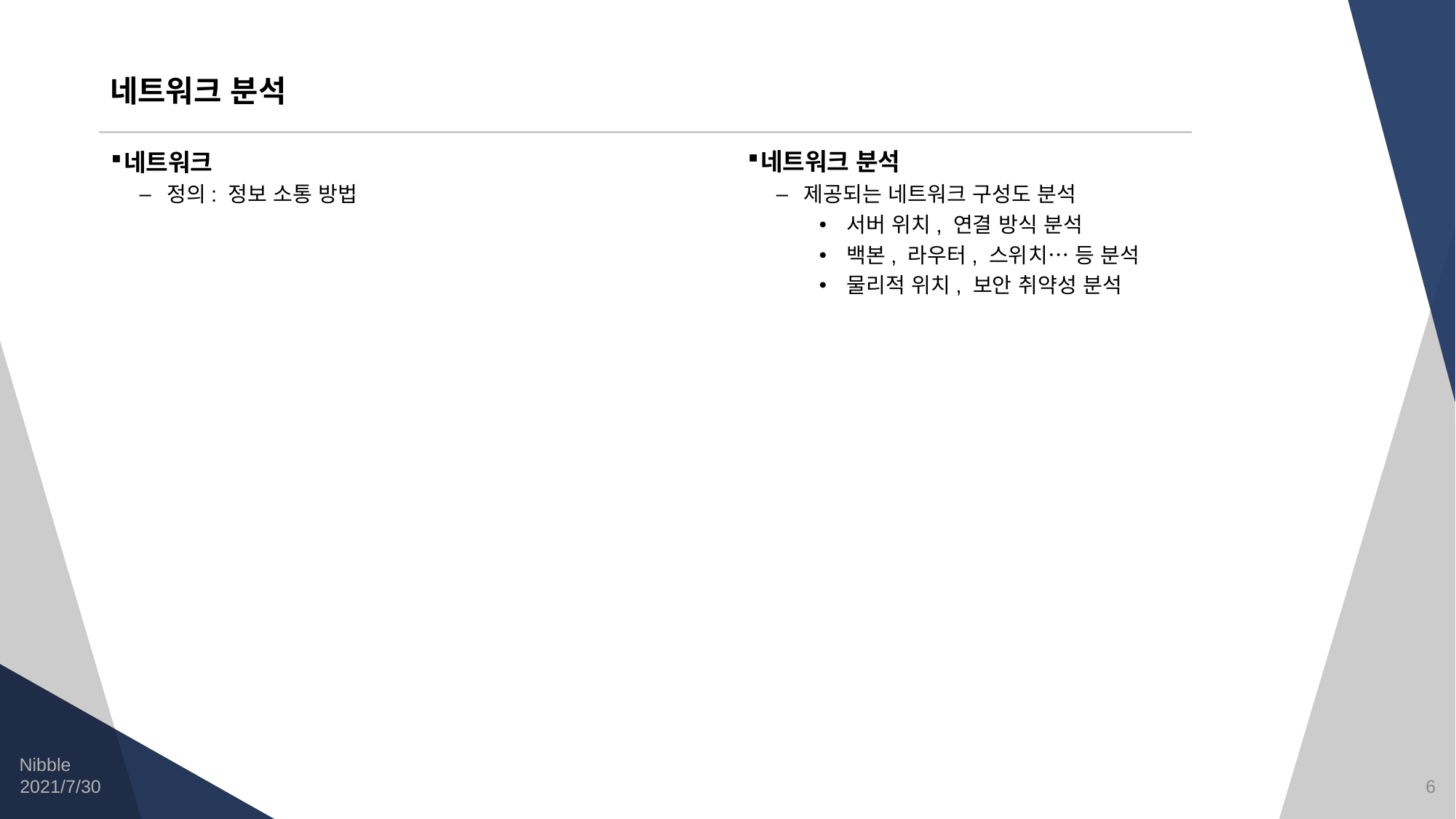

# 네트워크 분석
네트워크 분석
제공되는 네트워크 구성도 분석
서버 위치, 연결 방식 분석
백본, 라우터, 스위치… 등 분석
물리적 위치, 보안 취약성 분석
네트워크
정의: 정보 소통 방법

Nibble
2021/7/30
6